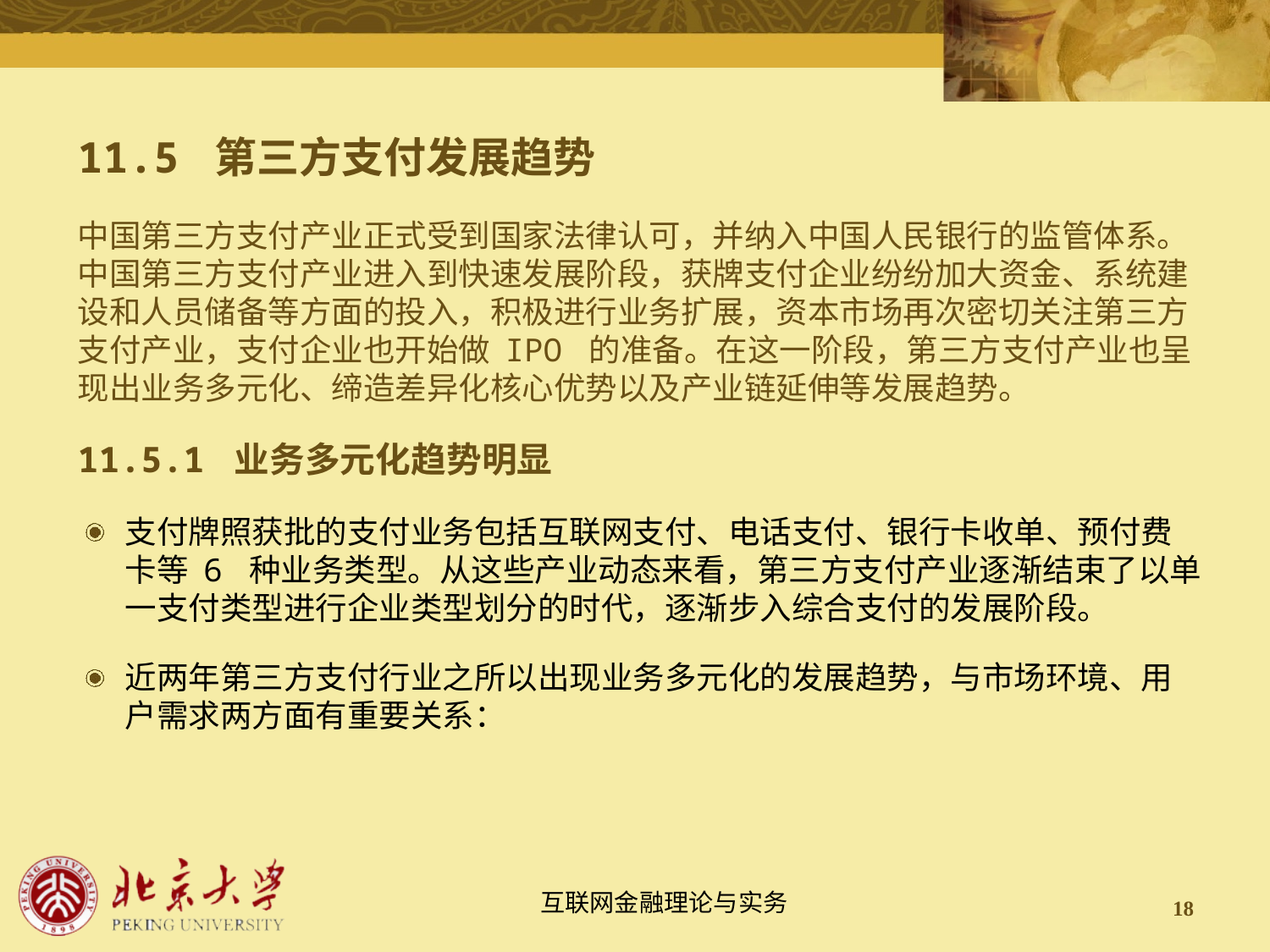

# 11.5 第三方支付发展趋势
中国第三方支付产业正式受到国家法律认可，并纳入中国人民银行的监管体系。中国第三方支付产业进入到快速发展阶段，获牌支付企业纷纷加大资金、系统建设和人员储备等方面的投入，积极进行业务扩展，资本市场再次密切关注第三方支付产业，支付企业也开始做 IPO 的准备。在这一阶段，第三方支付产业也呈现出业务多元化、缔造差异化核心优势以及产业链延伸等发展趋势。
11.5.1 业务多元化趋势明显
支付牌照获批的支付业务包括互联网支付、电话支付、银行卡收单、预付费卡等 6 种业务类型。从这些产业动态来看，第三方支付产业逐渐结束了以单一支付类型进行企业类型划分的时代，逐渐步入综合支付的发展阶段。
近两年第三方支付行业之所以出现业务多元化的发展趋势，与市场环境、用户需求两方面有重要关系：
18